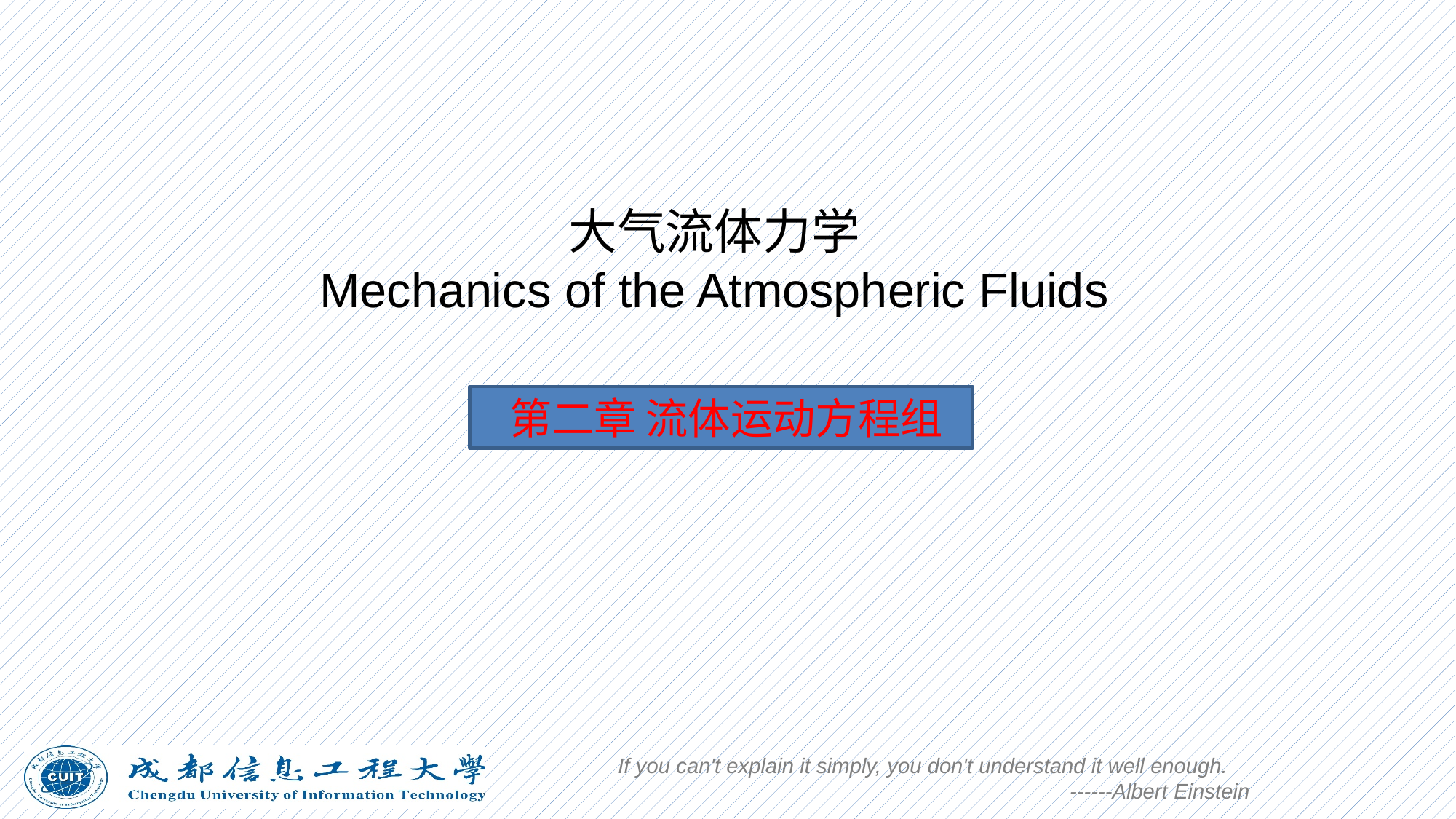

# 大气流体力学 Mechanics of the Atmospheric Fluids
  第二章 流体运动方程组
If you can't explain it simply, you don't understand it well enough.
------Albert Einstein